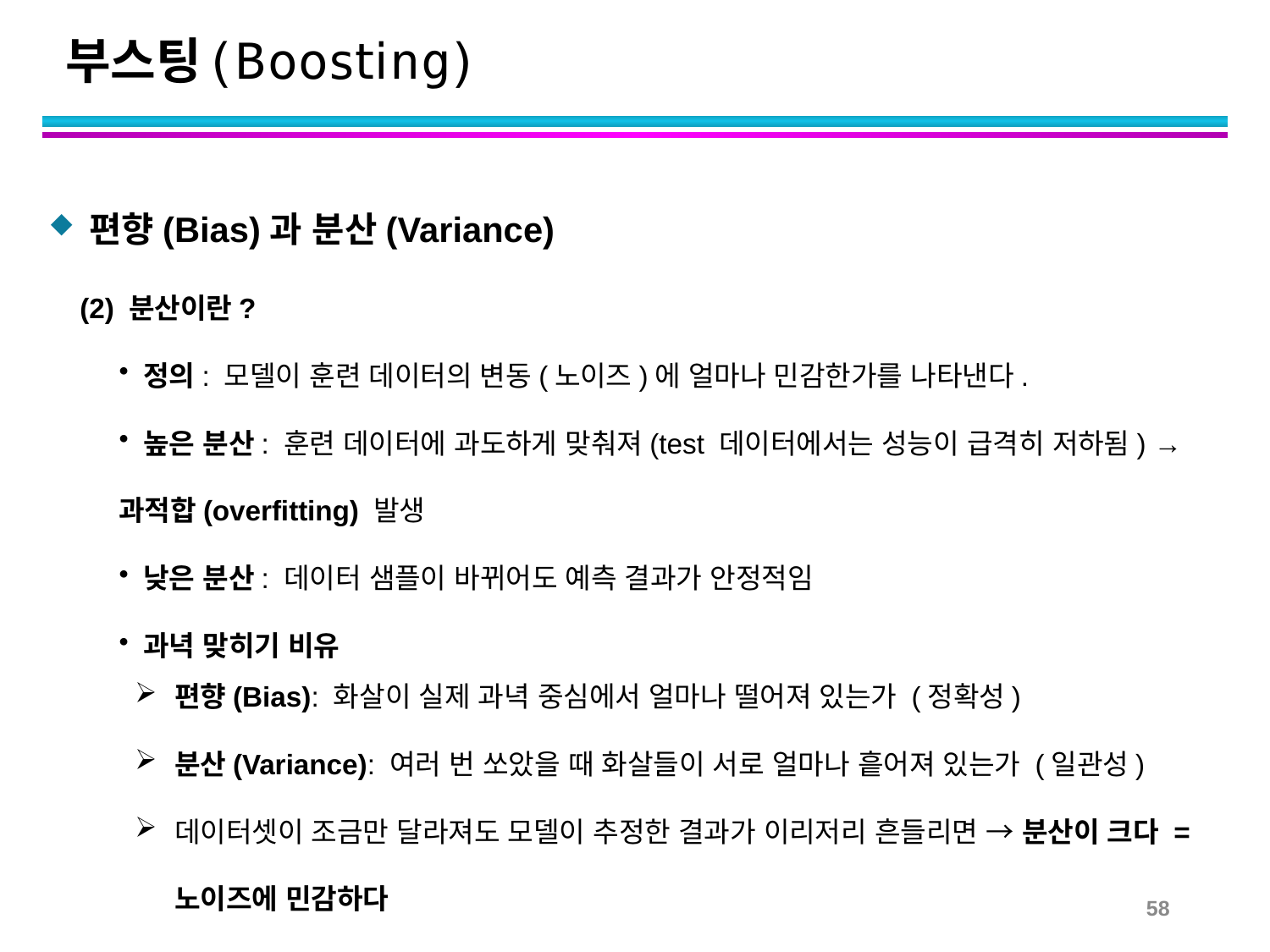

# 부스팅(Boosting)
편향(Bias)과 분산(Variance)
    (2) 분산이란?
 정의: 모델이 훈련 데이터의 변동(노이즈)에 얼마나 민감한가를 나타낸다.
 높은 분산: 훈련 데이터에 과도하게 맞춰져(test 데이터에서는 성능이 급격히 저하됨) → 과적합(overfitting) 발생
 낮은 분산: 데이터 샘플이 바뀌어도 예측 결과가 안정적임
 과녁 맞히기 비유
편향(Bias): 화살이 실제 과녁 중심에서 얼마나 떨어져 있는가 (정확성)
분산(Variance): 여러 번 쏘았을 때 화살들이 서로 얼마나 흩어져 있는가 (일관성)
데이터셋이 조금만 달라져도 모델이 추정한 결과가 이리저리 흔들리면 → 분산이 크다 = 노이즈에 민감하다
58